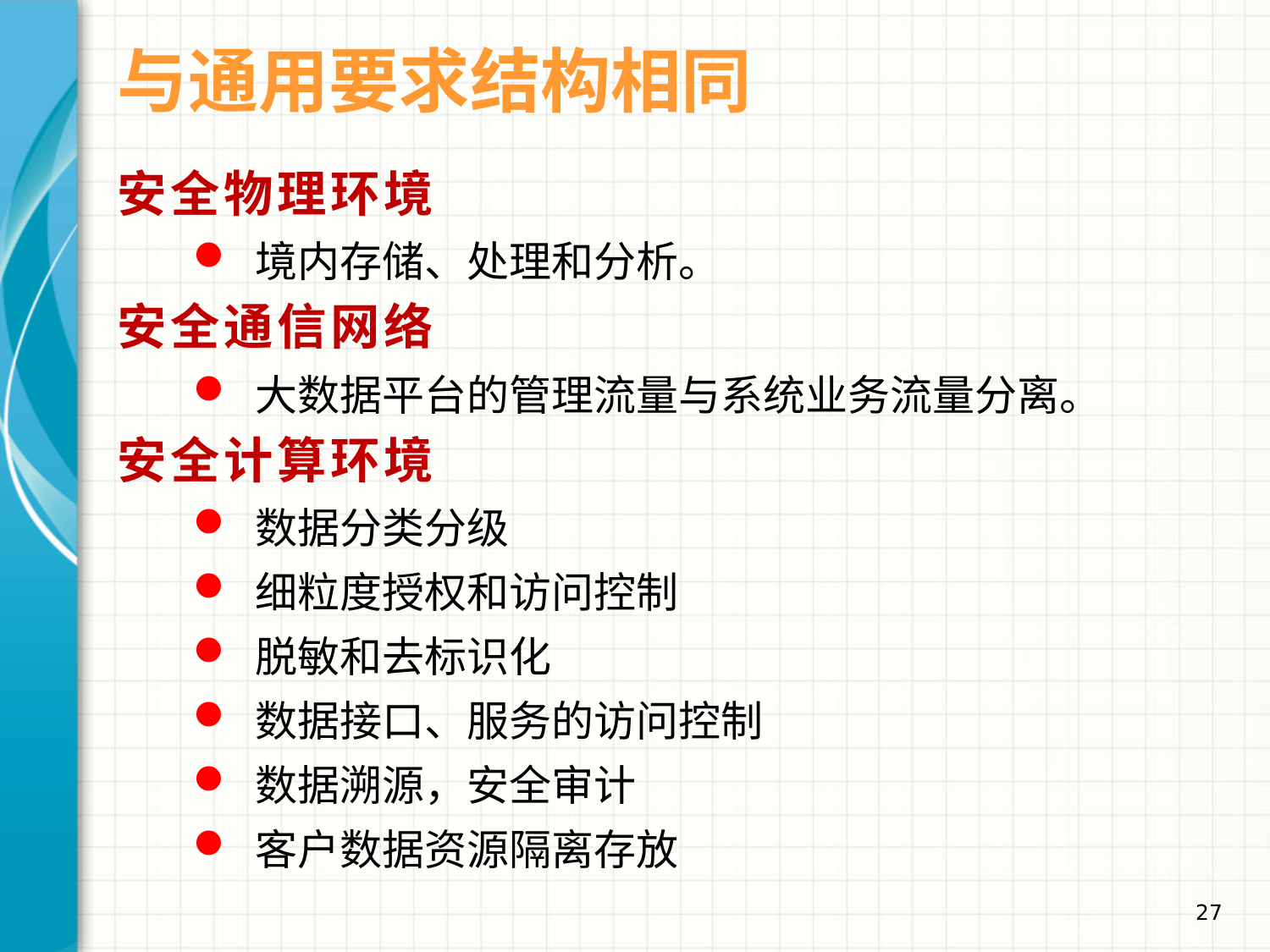

# 与通用要求结构相同
安全物理环境
境内存储、处理和分析。
安全通信网络
大数据平台的管理流量与系统业务流量分离。
安全计算环境
数据分类分级
细粒度授权和访问控制
脱敏和去标识化
数据接口、服务的访问控制
数据溯源，安全审计
客户数据资源隔离存放
27